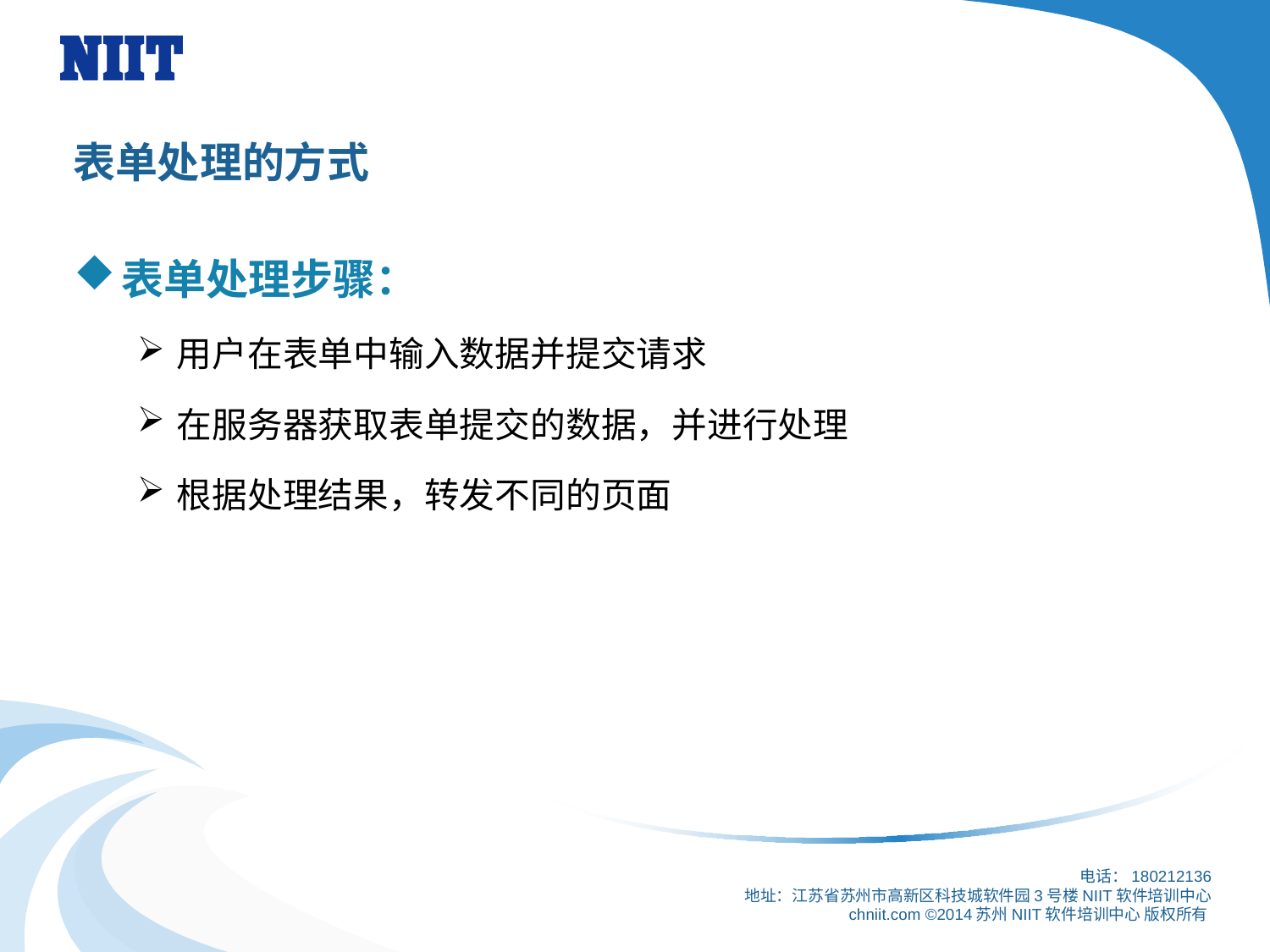

# 表单处理的方式
表单处理步骤：
用户在表单中输入数据并提交请求
在服务器获取表单提交的数据，并进行处理
根据处理结果，转发不同的页面